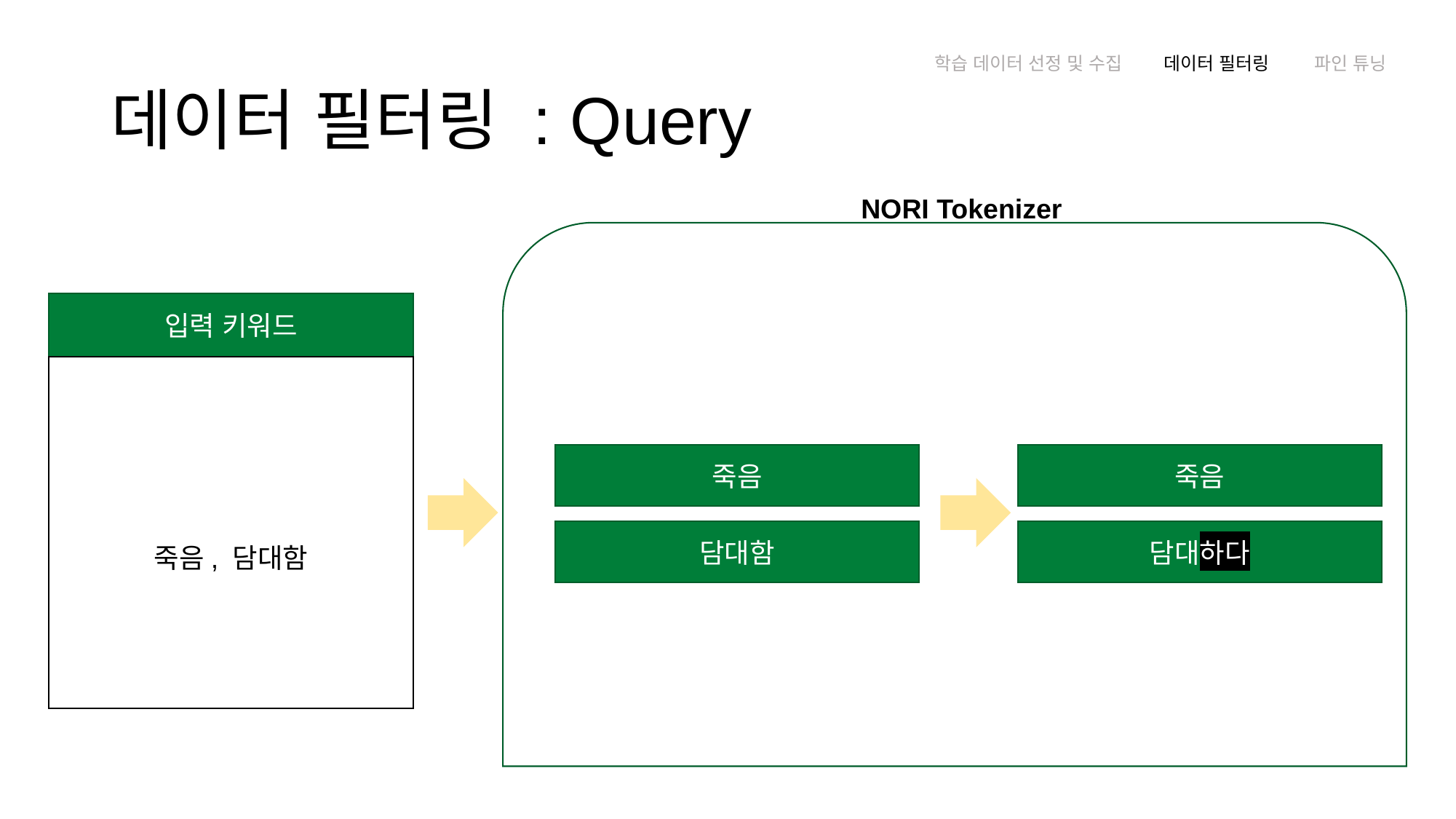

# 데이터 필터링 : Query
학습 데이터 선정 및 수집
데이터 필터링
파인 튜닝
NORI Tokenizer

입력 키워드
죽음, 담대함

죽음
죽음

담대함
담대하다